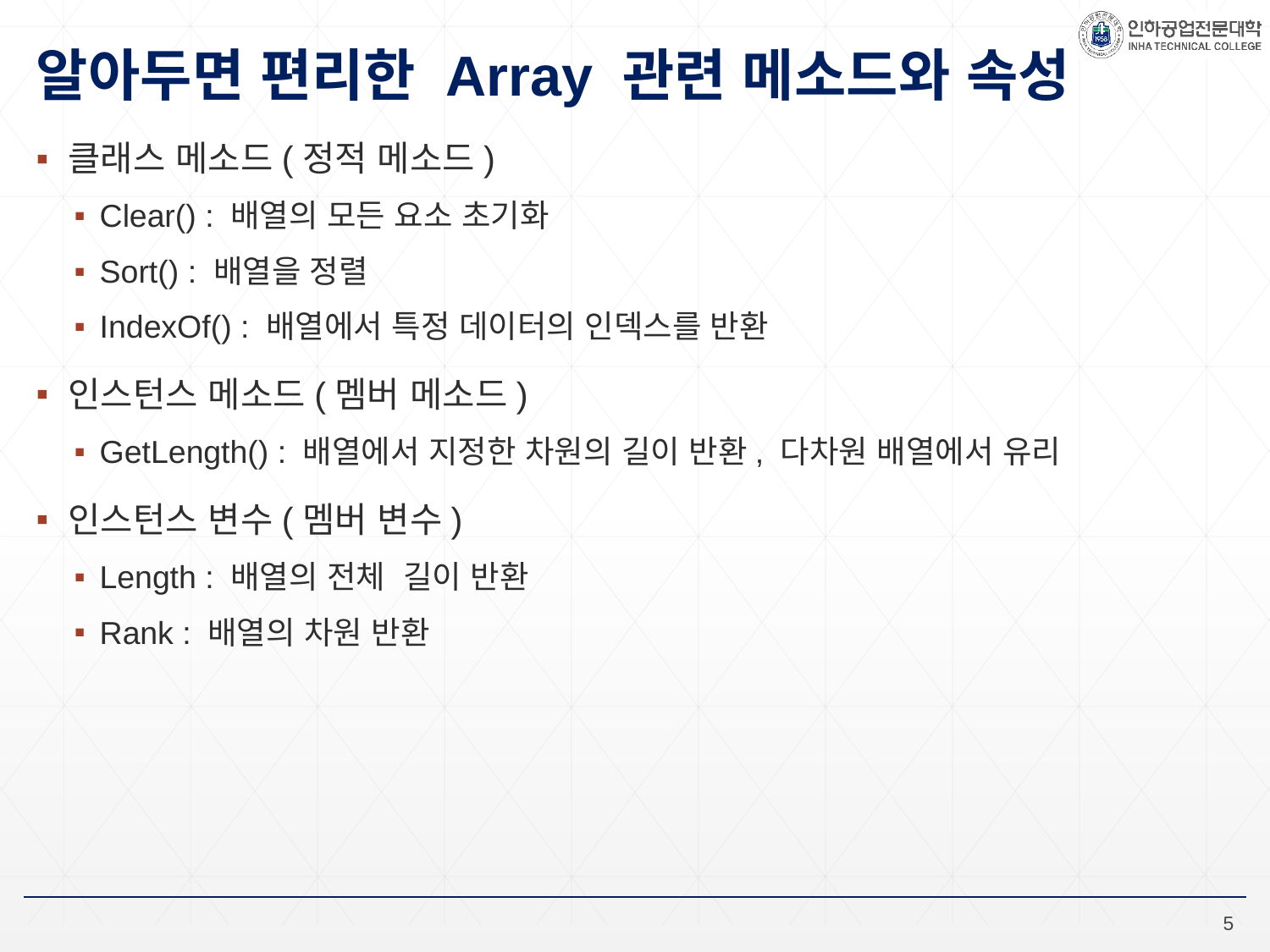

# 알아두면 편리한 Array 관련 메소드와 속성
클래스 메소드(정적 메소드)
Clear() : 배열의 모든 요소 초기화
Sort() : 배열을 정렬
IndexOf() : 배열에서 특정 데이터의 인덱스를 반환
인스턴스 메소드(멤버 메소드)
GetLength() : 배열에서 지정한 차원의 길이 반환, 다차원 배열에서 유리
인스턴스 변수(멤버 변수)
Length : 배열의 전체  길이 반환
Rank : 배열의 차원 반환

5